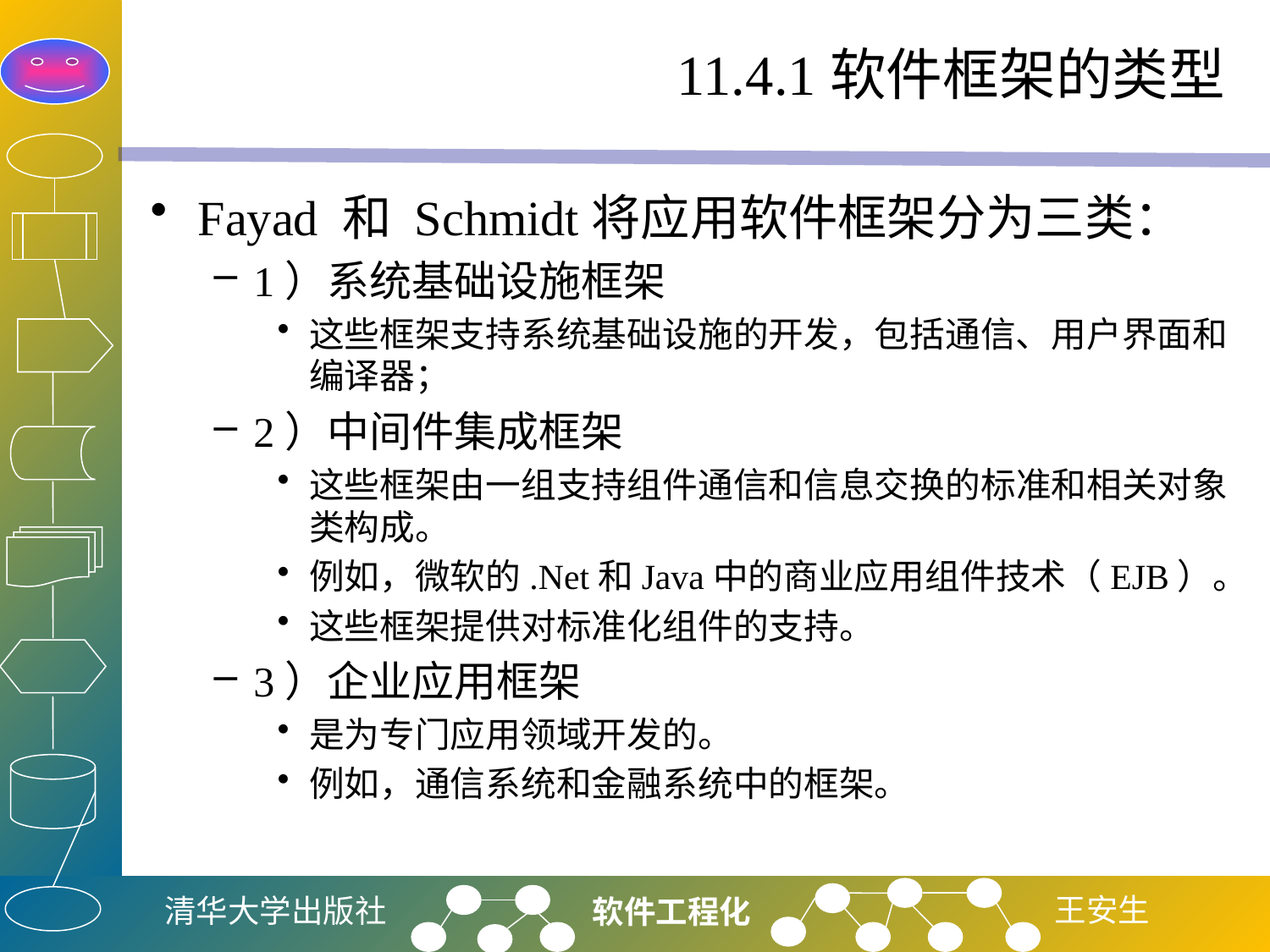

# 11.4.1软件框架的类型
Fayad 和 Schmidt将应用软件框架分为三类：
1）系统基础设施框架
这些框架支持系统基础设施的开发，包括通信、用户界面和编译器；
2）中间件集成框架
这些框架由一组支持组件通信和信息交换的标准和相关对象类构成。
例如，微软的.Net和Java中的商业应用组件技术（EJB）。
这些框架提供对标准化组件的支持。
3）企业应用框架
是为专门应用领域开发的。
例如，通信系统和金融系统中的框架。